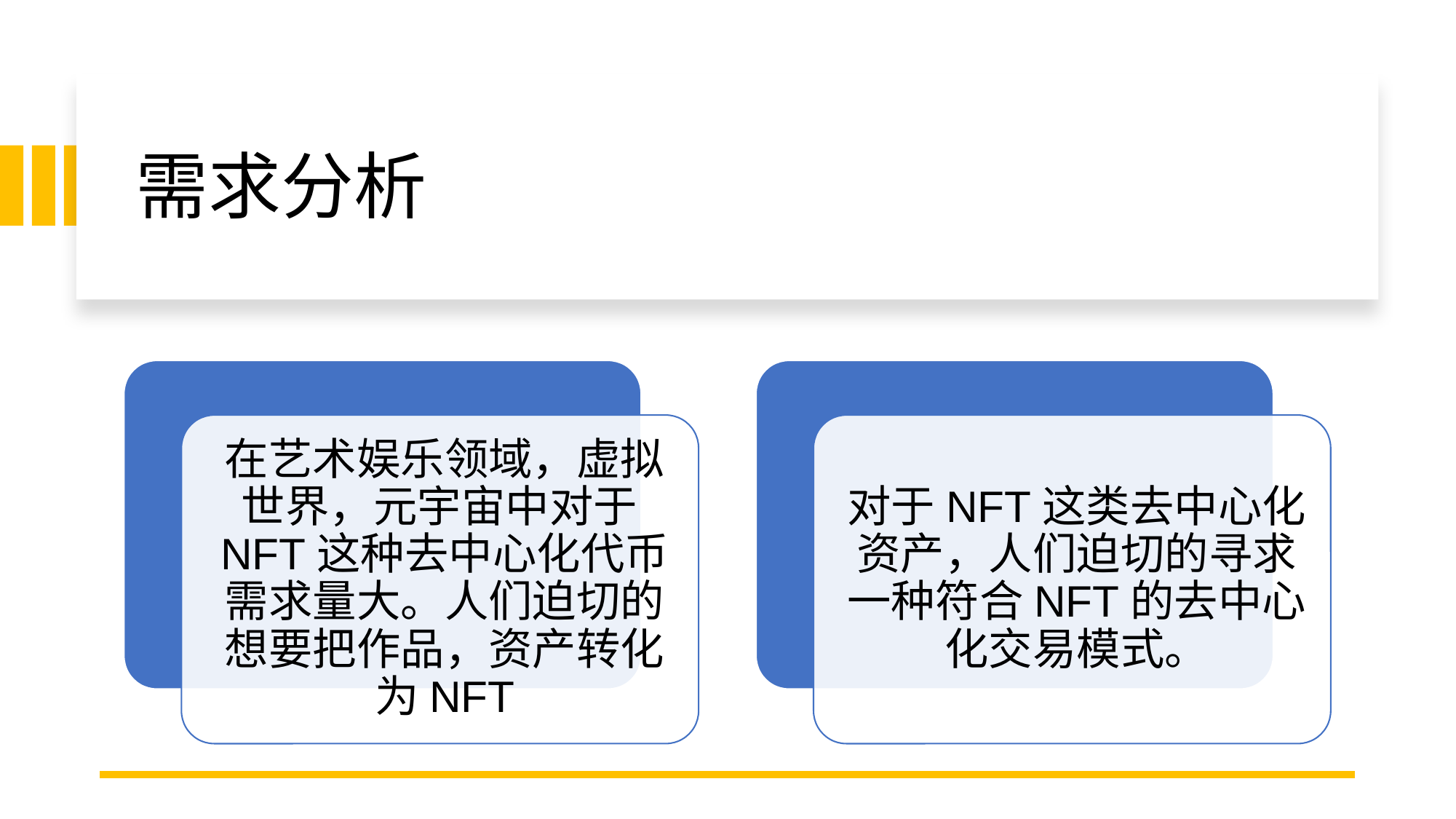

# 需求分析

在艺术娱乐领域，虚拟世界，元宇宙中对于NFT这种去中心化代币需求量大。人们迫切的想要把作品，资产转化为NFT
对于NFT这类去中心化资产，人们迫切的寻求一种符合NFT的去中心化交易模式。